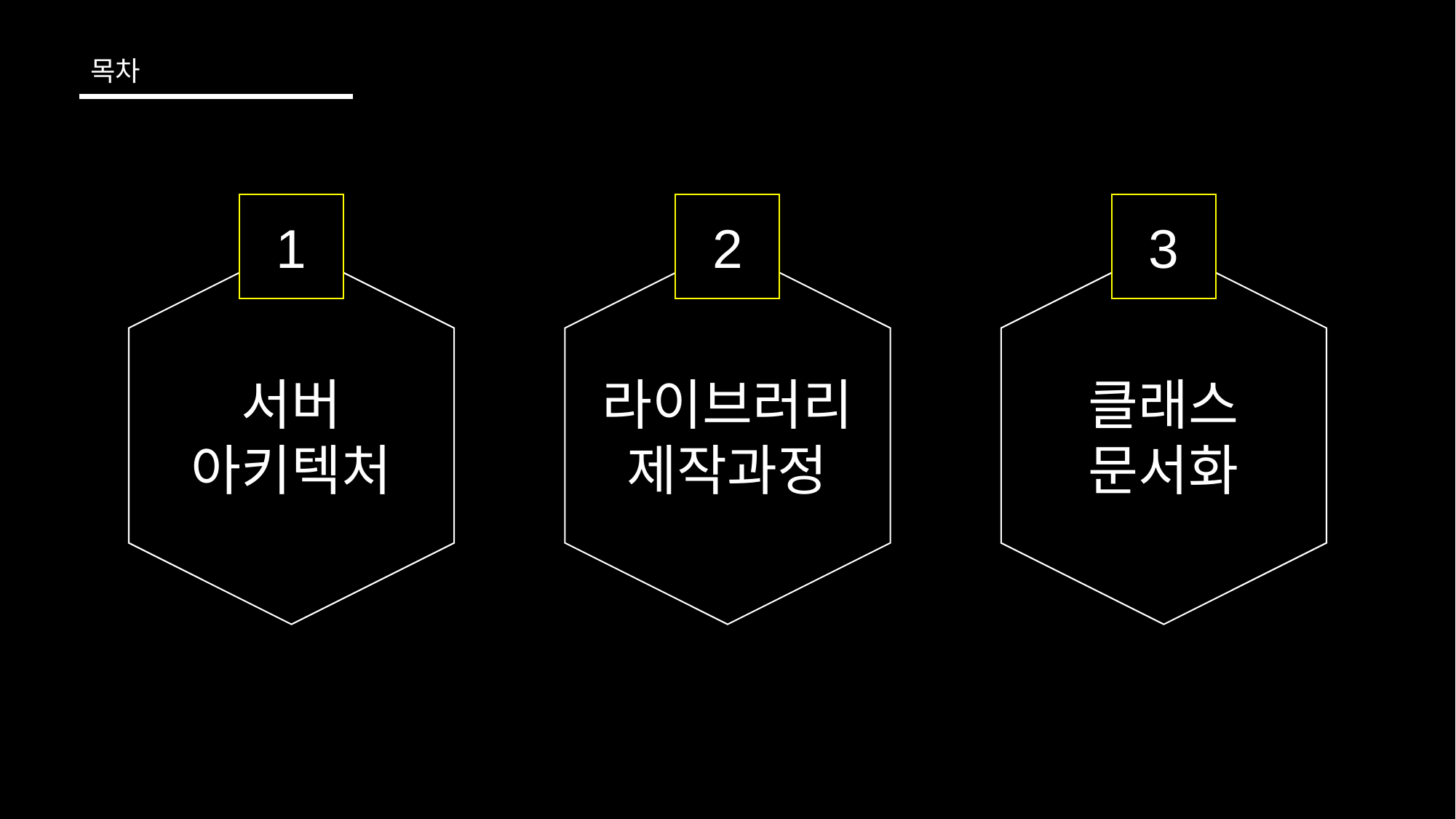

목차
1
3
2

서버
아키텍처
라이브러리
제작과정
클래스
문서화